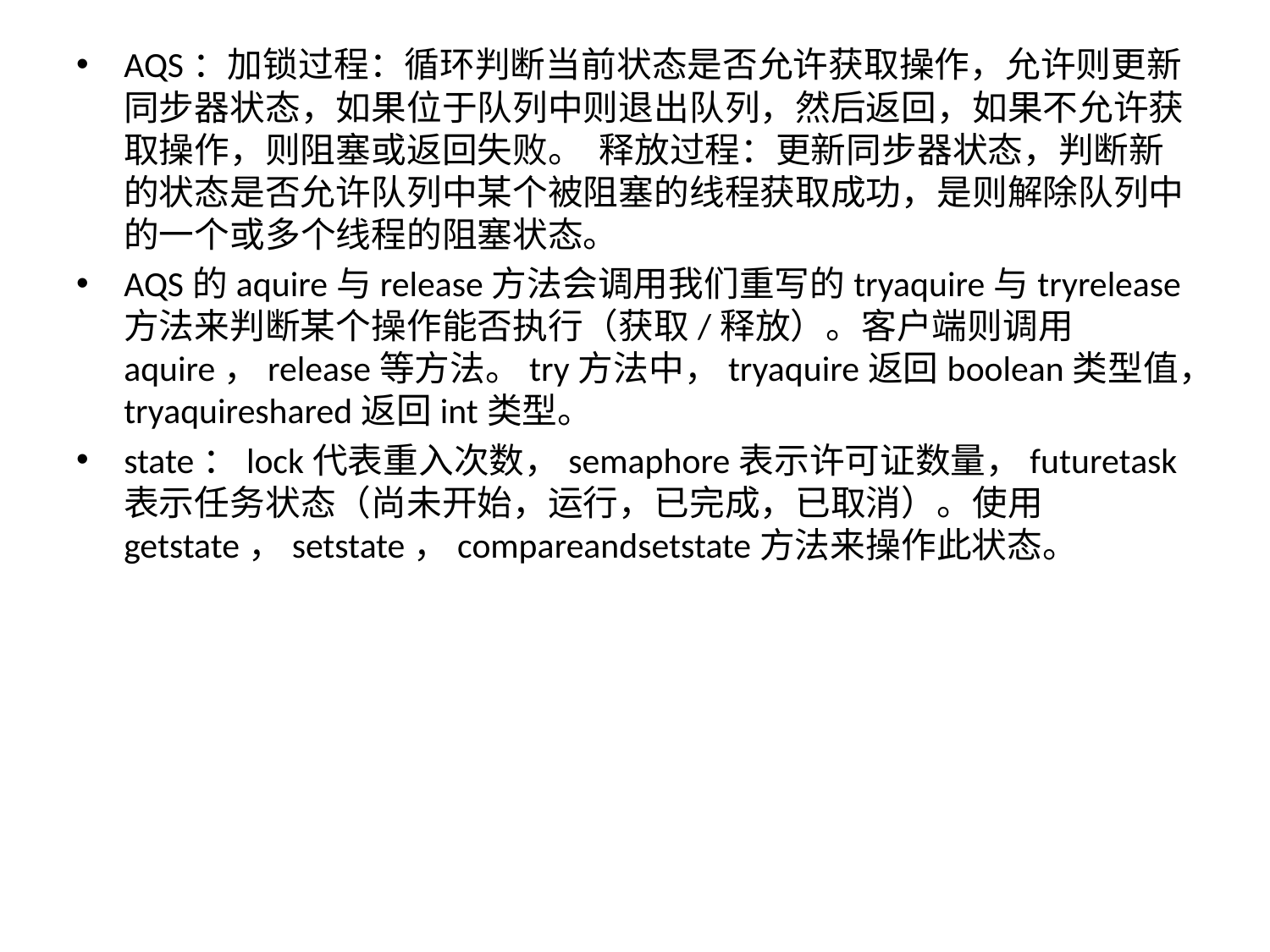

AQS：加锁过程：循环判断当前状态是否允许获取操作，允许则更新同步器状态，如果位于队列中则退出队列，然后返回，如果不允许获取操作，则阻塞或返回失败。  释放过程：更新同步器状态，判断新的状态是否允许队列中某个被阻塞的线程获取成功，是则解除队列中的一个或多个线程的阻塞状态。
AQS的aquire与release方法会调用我们重写的tryaquire与tryrelease方法来判断某个操作能否执行（获取/释放）。客户端则调用aquire，release等方法。try方法中，tryaquire返回boolean类型值，tryaquireshared返回int类型。
state：lock代表重入次数，semaphore表示许可证数量，futuretask表示任务状态（尚未开始，运行，已完成，已取消）。使用getstate，setstate，compareandsetstate方法来操作此状态。